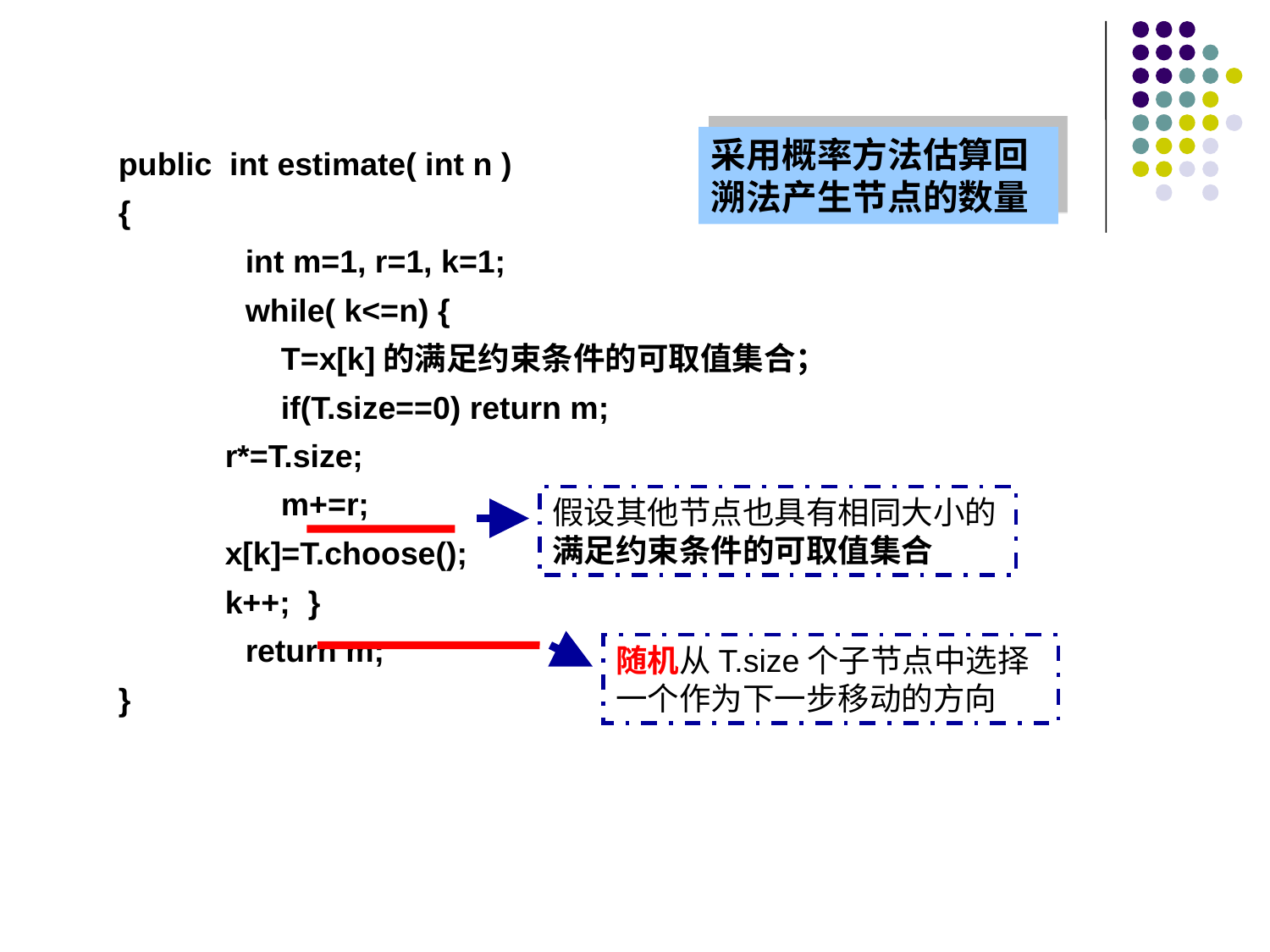

采用概率方法估算回溯法产生节点的数量
public  int estimate( int n )
{
	int m=1, r=1, k=1;
	while( k<=n) {
	    T=x[k]的满足约束条件的可取值集合；
	    if(T.size==0) return m;
            r*=T.size;
	    m+=r;
            x[k]=T.choose();
            k++;  }
	return m;
}

假设其他节点也具有相同大小的满足约束条件的可取值集合

随机从T.size个子节点中选择一个作为下一步移动的方向